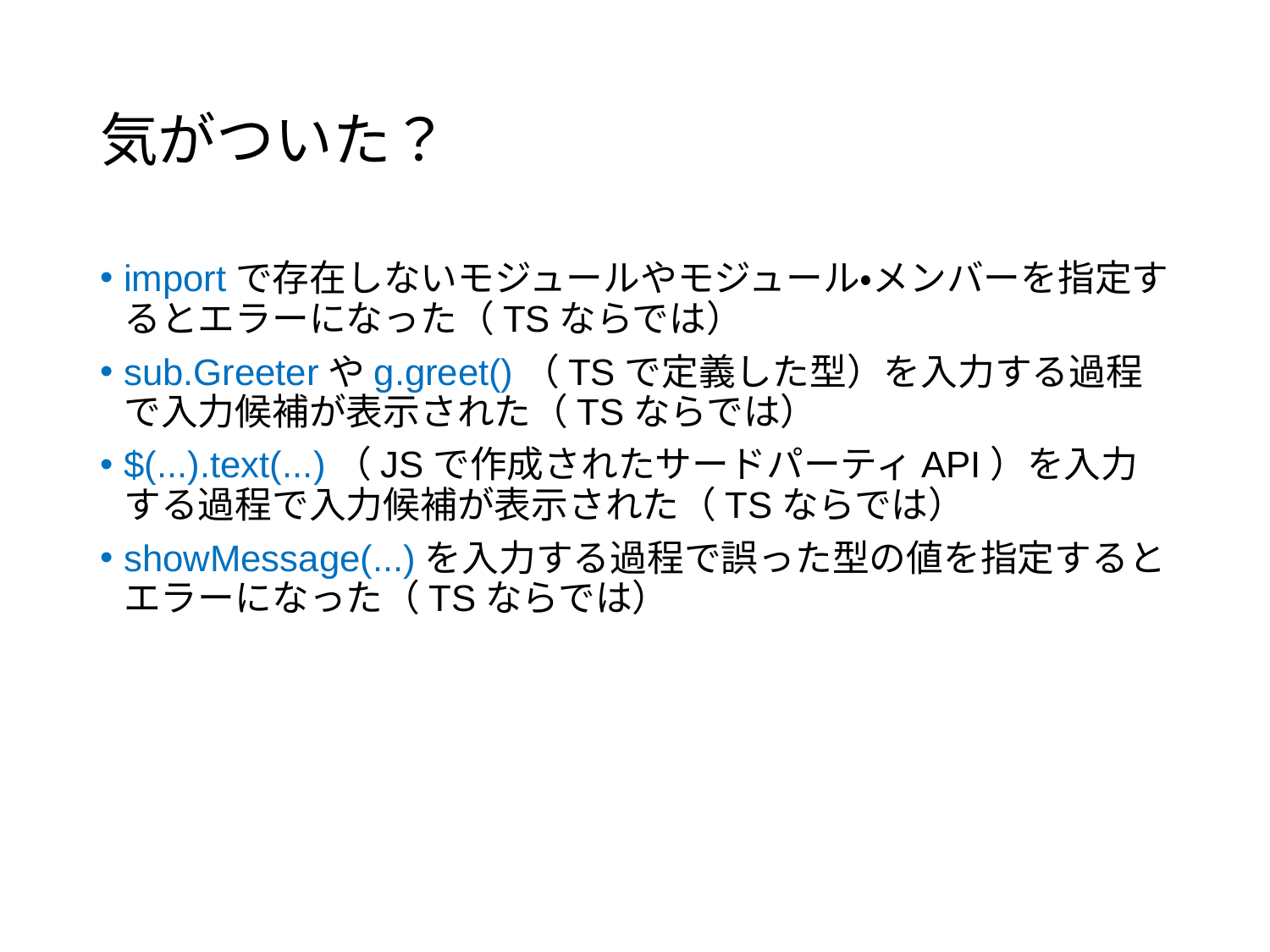

# 気がついた？
importで存在しないモジュールやモジュール・メンバーを指定するとエラーになった（TSならでは）
sub.Greeterやg.greet()（TSで定義した型）を入力する過程で入力候補が表示された（TSならでは）
$(...).text(...)（JSで作成されたサードパーティAPI）を入力する過程で入力候補が表示された（TSならでは）
showMessage(...)を入力する過程で誤った型の値を指定するとエラーになった（TSならでは）